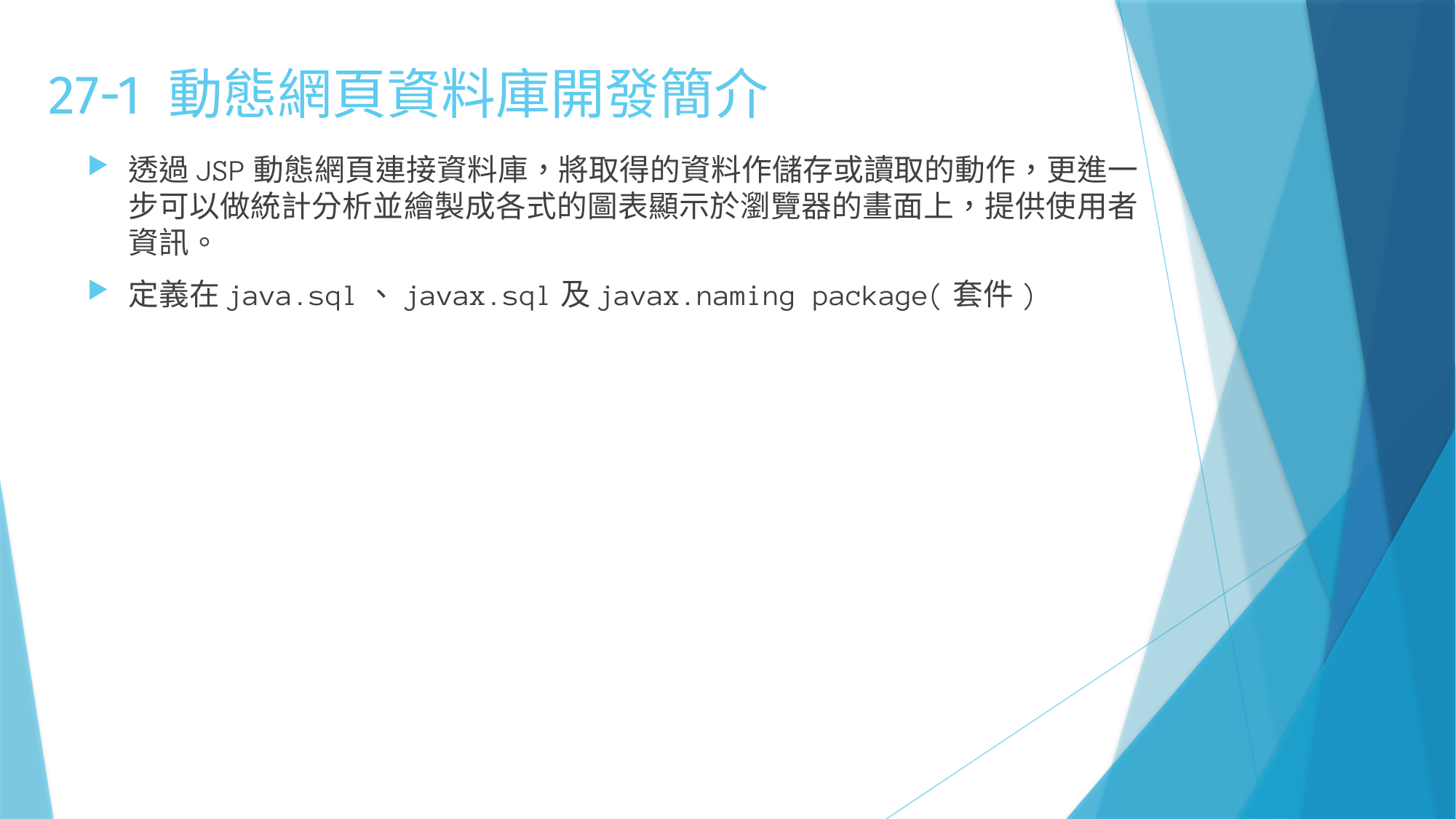

# 27-1 動態網頁資料庫開發簡介
透過JSP動態網頁連接資料庫，將取得的資料作儲存或讀取的動作，更進一步可以做統計分析並繪製成各式的圖表顯示於瀏覽器的畫面上，提供使用者資訊。
定義在java.sql、javax.sql及javax.naming package(套件)